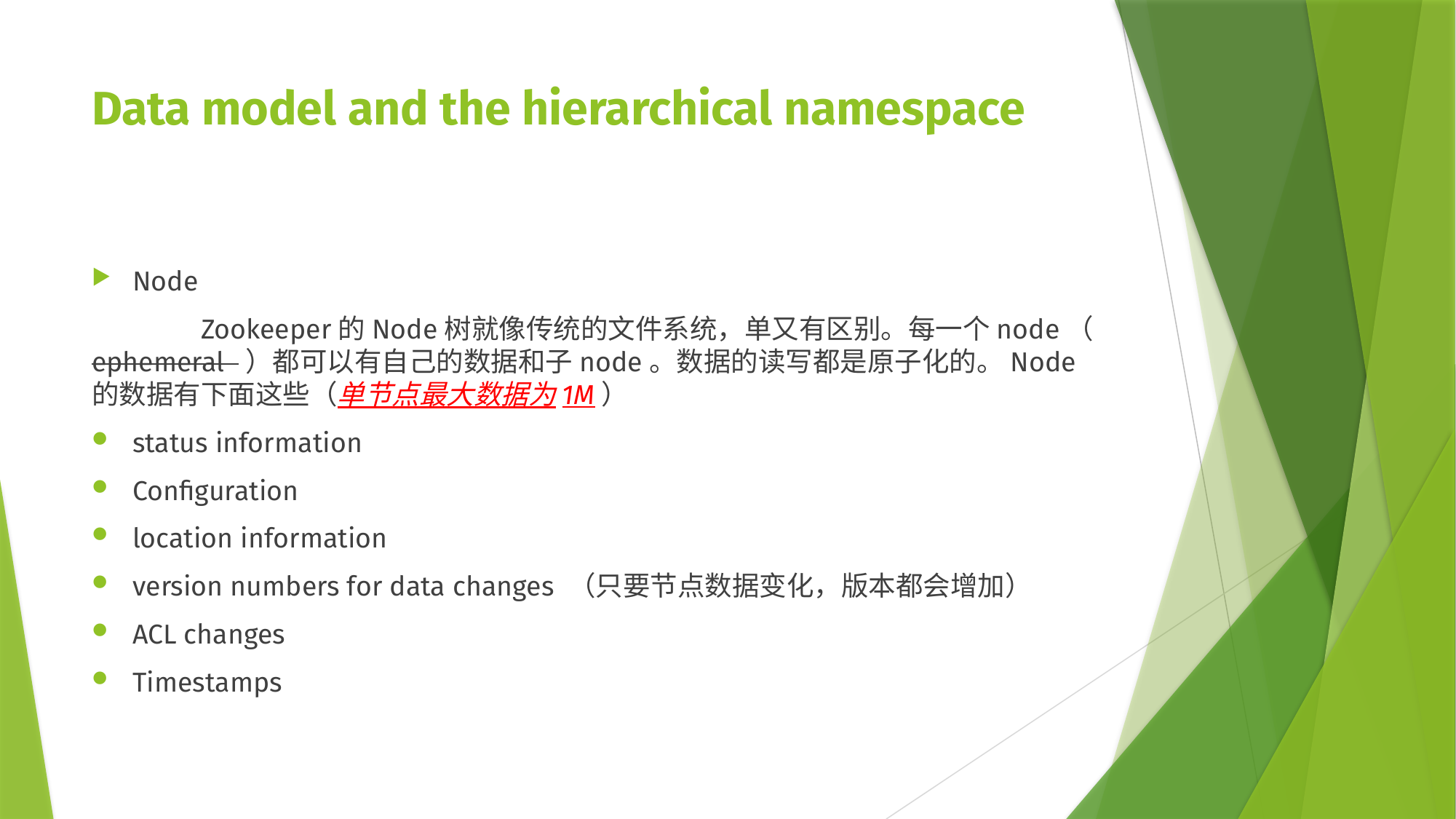

# Data model and the hierarchical namespace
Node
	Zookeeper的Node树就像传统的文件系统，单又有区别。每一个node（ ephemeral  ）都可以有自己的数据和子node。数据的读写都是原子化的。Node的数据有下面这些（单节点最大数据为1M）
status information
Configuration
location information
version numbers for data changes （只要节点数据变化，版本都会增加）
ACL changes
Timestamps